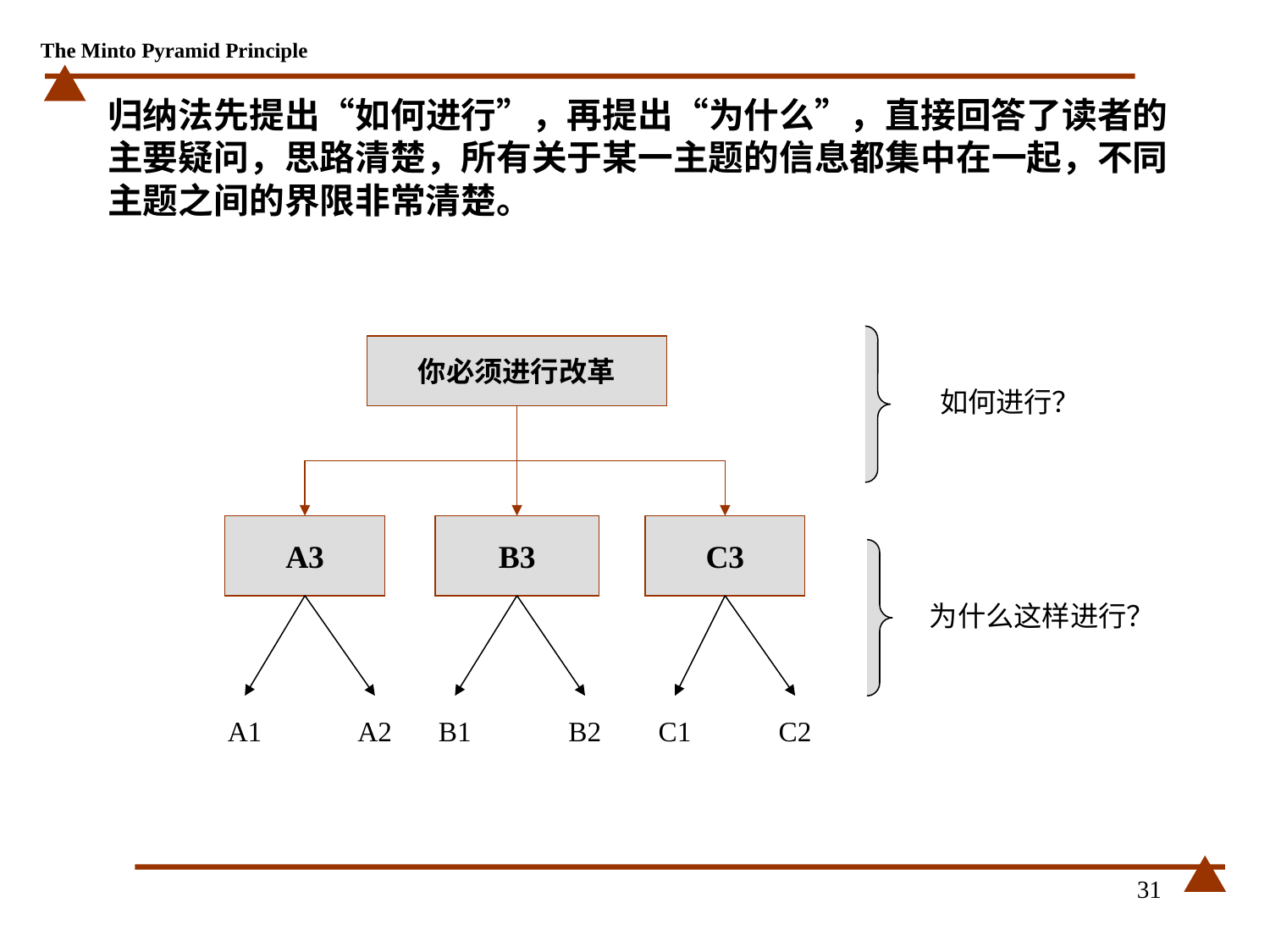

# 归纳法先提出“如何进行”，再提出“为什么”，直接回答了读者的主要疑问，思路清楚，所有关于某一主题的信息都集中在一起，不同主题之间的界限非常清楚。

你必须进行改革
如何进行？
A3
B3
C3

为什么这样进行？
A1
A2
B1
B2
C1
C2
31